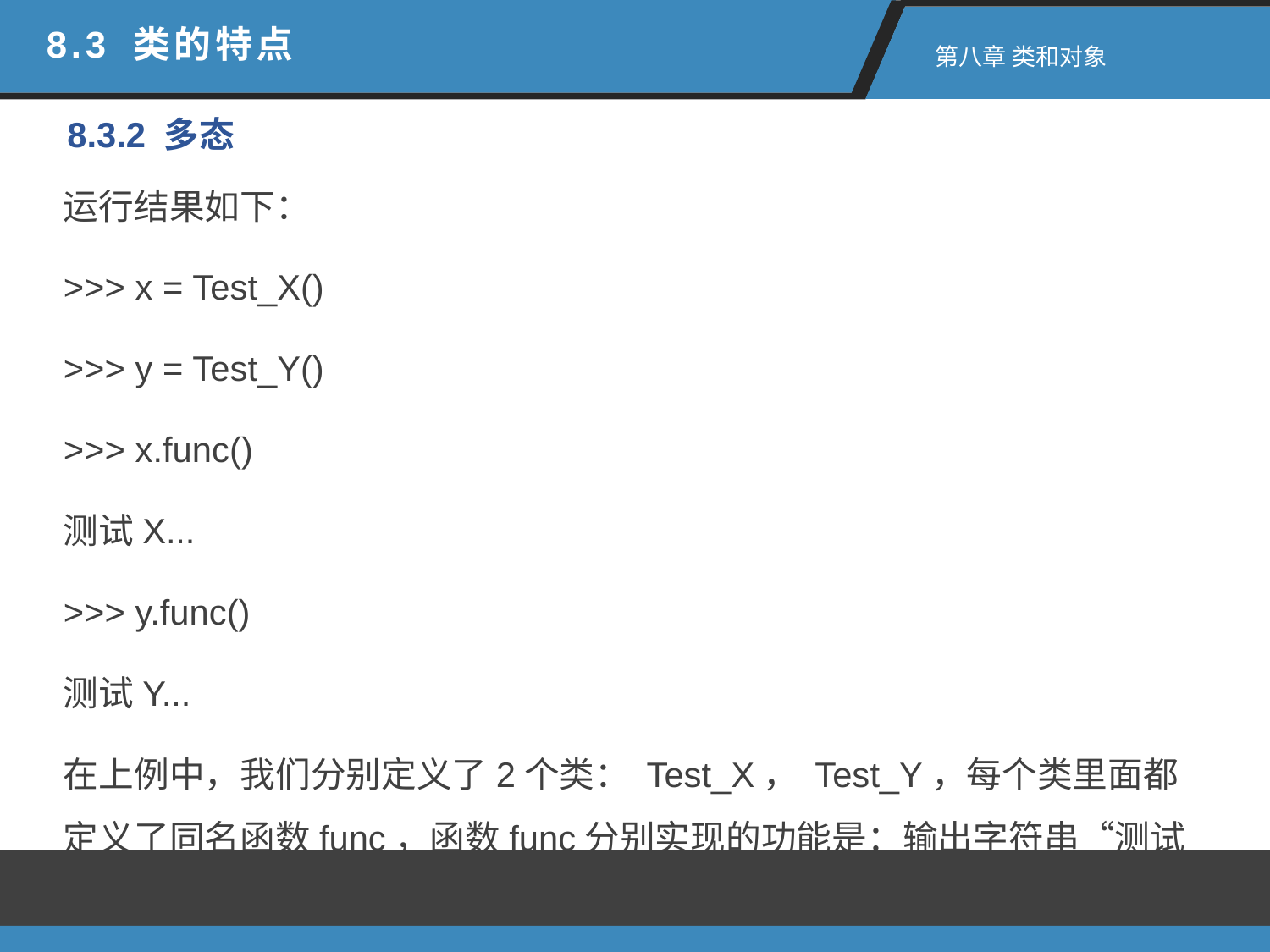

8.3 类的特点
  第八章 类和对象
8.3.2 多态
运行结果如下：
>>> x = Test_X()
>>> y = Test_Y()
>>> x.func()
测试X...
>>> y.func()
测试Y...
在上例中，我们分别定义了2个类： Test_X， Test_Y，每个类里面都定义了同名函数func，函数func分别实现的功能是：输出字符串“测试X...”